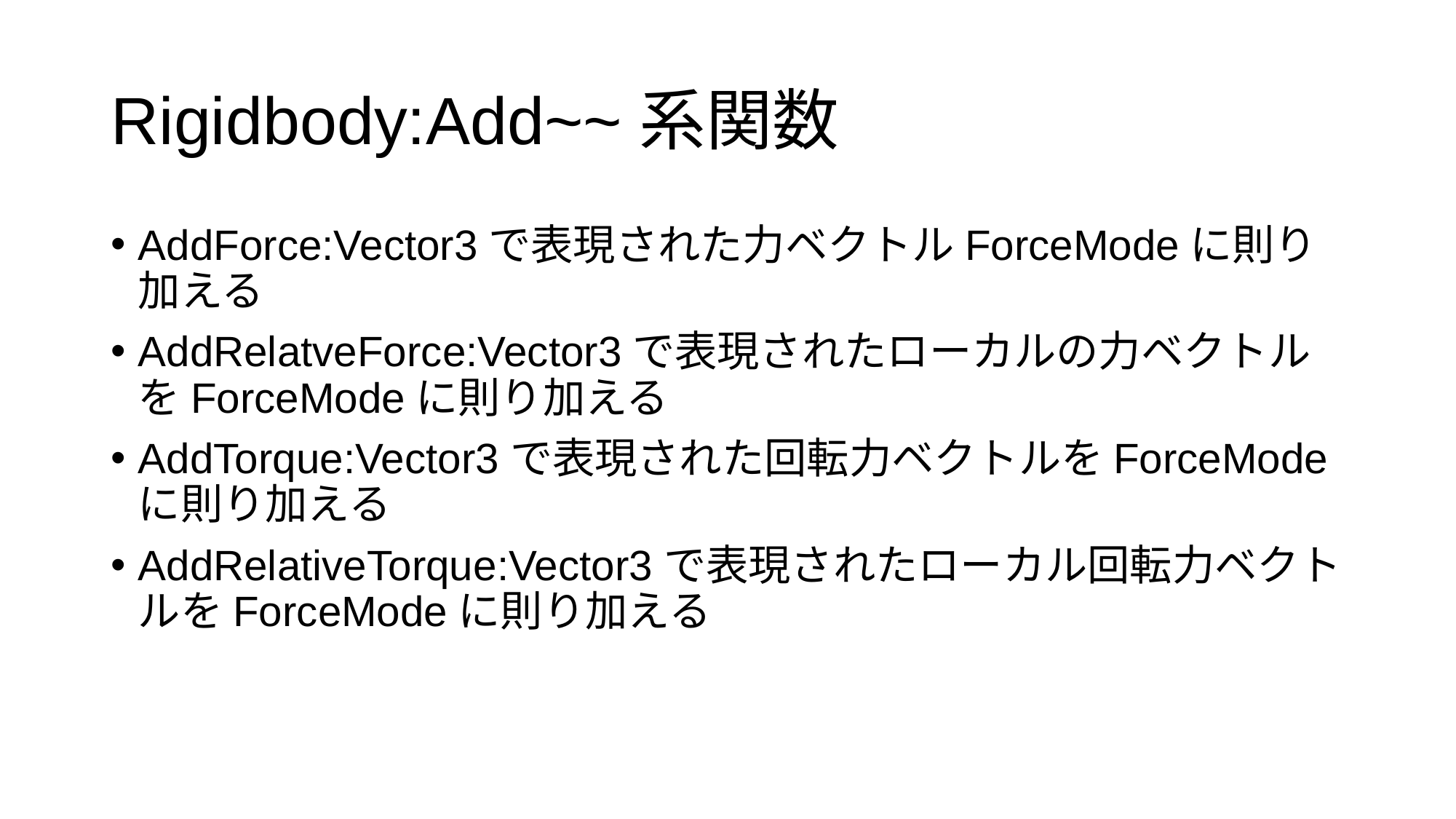

# Rigidbody:Add~~系関数
AddForce:Vector3で表現された力ベクトルForceModeに則り加える
AddRelatveForce:Vector3で表現されたローカルの力ベクトルをForceModeに則り加える
AddTorque:Vector3で表現された回転力ベクトルをForceModeに則り加える
AddRelativeTorque:Vector3で表現されたローカル回転力ベクトルをForceModeに則り加える